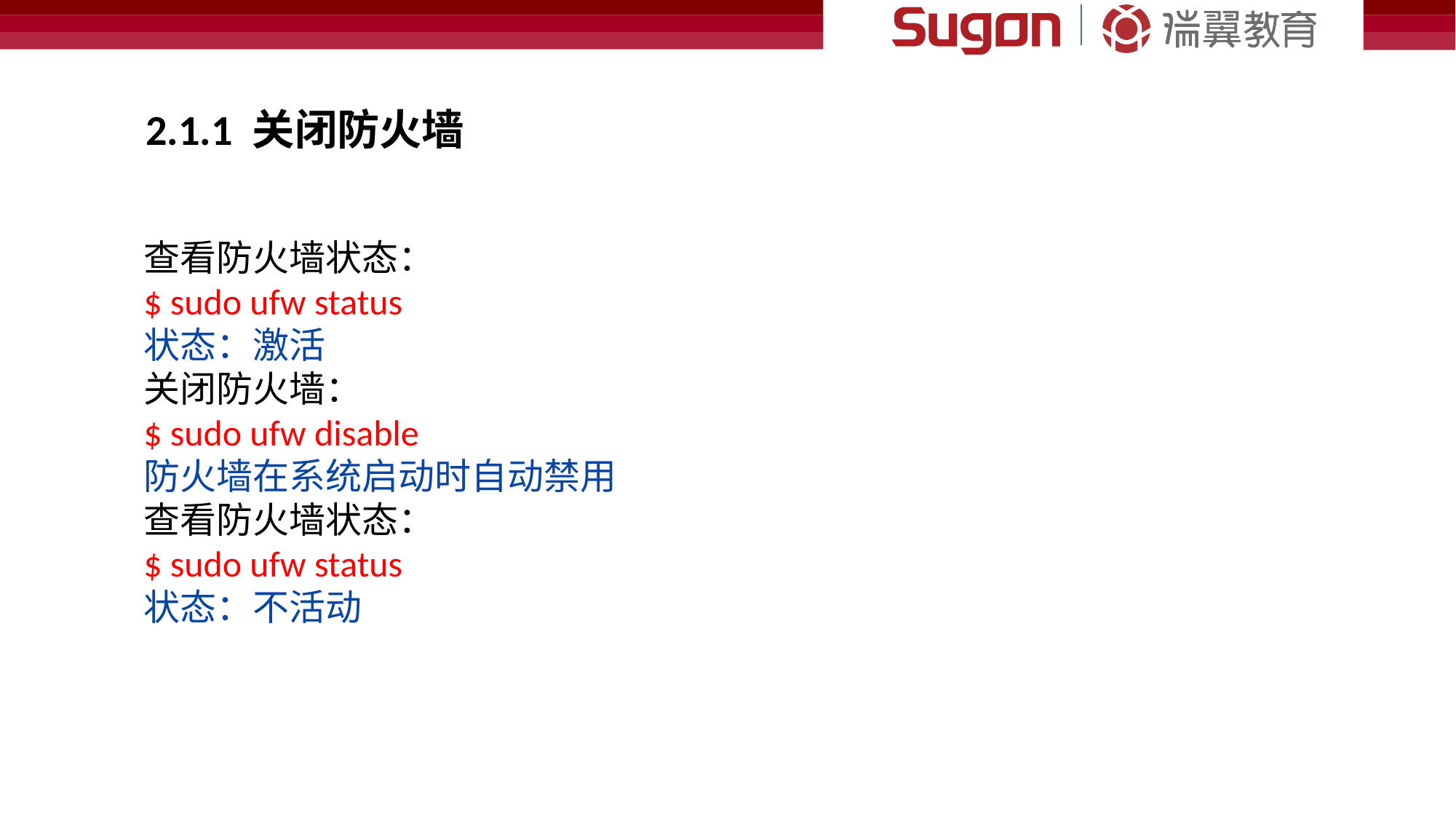

2.1.1 关闭防火墙
查看防火墙状态：
$ sudo ufw status
状态：激活
关闭防火墙：
$ sudo ufw disable
防火墙在系统启动时自动禁用
查看防火墙状态：
$ sudo ufw status
状态：不活动